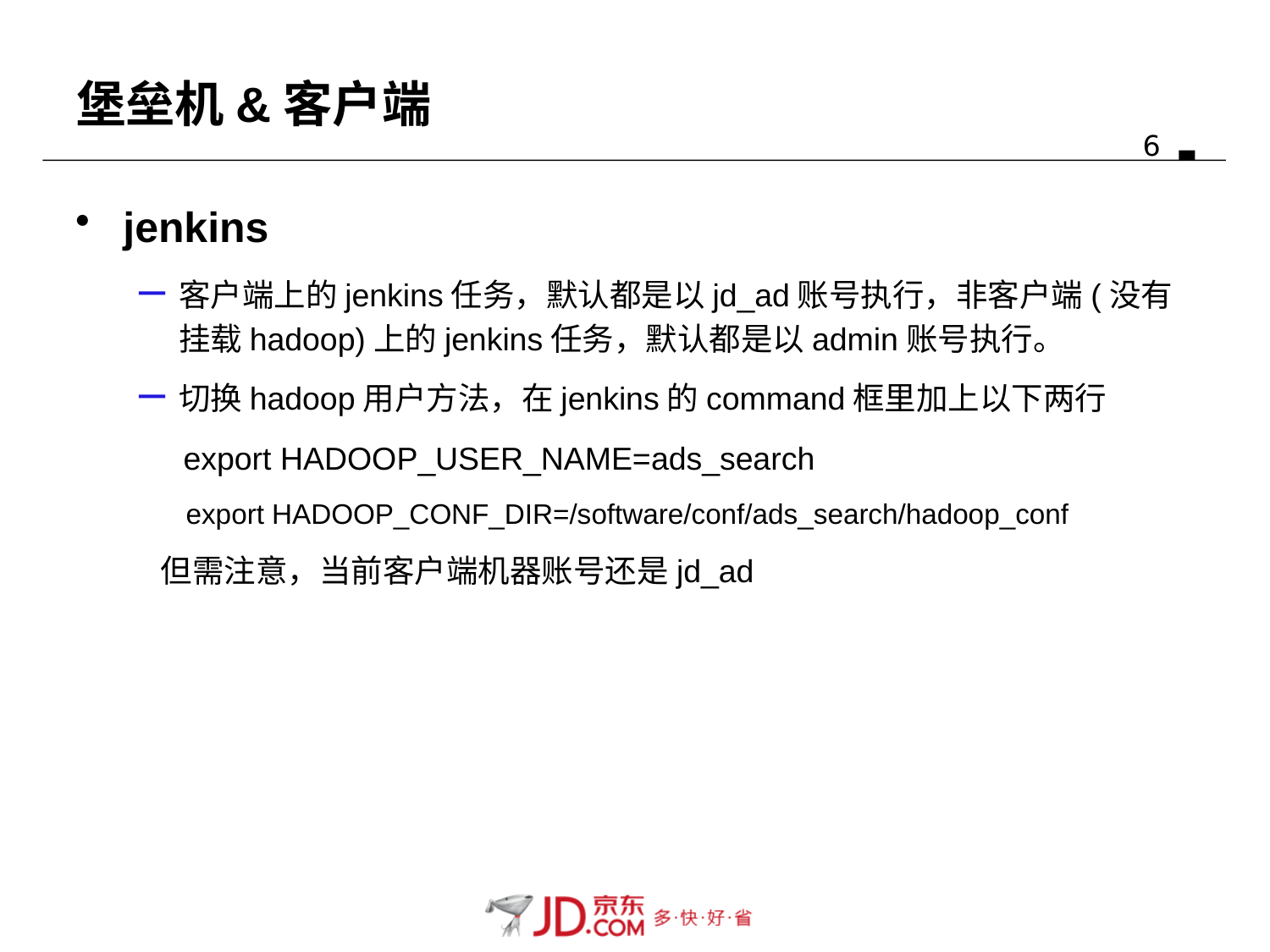

# 堡垒机&客户端
jenkins
客户端上的jenkins任务，默认都是以jd_ad账号执行，非客户端(没有挂载hadoop)上的jenkins任务，默认都是以admin账号执行。
切换hadoop用户方法，在jenkins的command框里加上以下两行
     export HADOOP_USER_NAME=ads_search
      export HADOOP_CONF_DIR=/software/conf/ads_search/hadoop_conf
  但需注意，当前客户端机器账号还是jd_ad